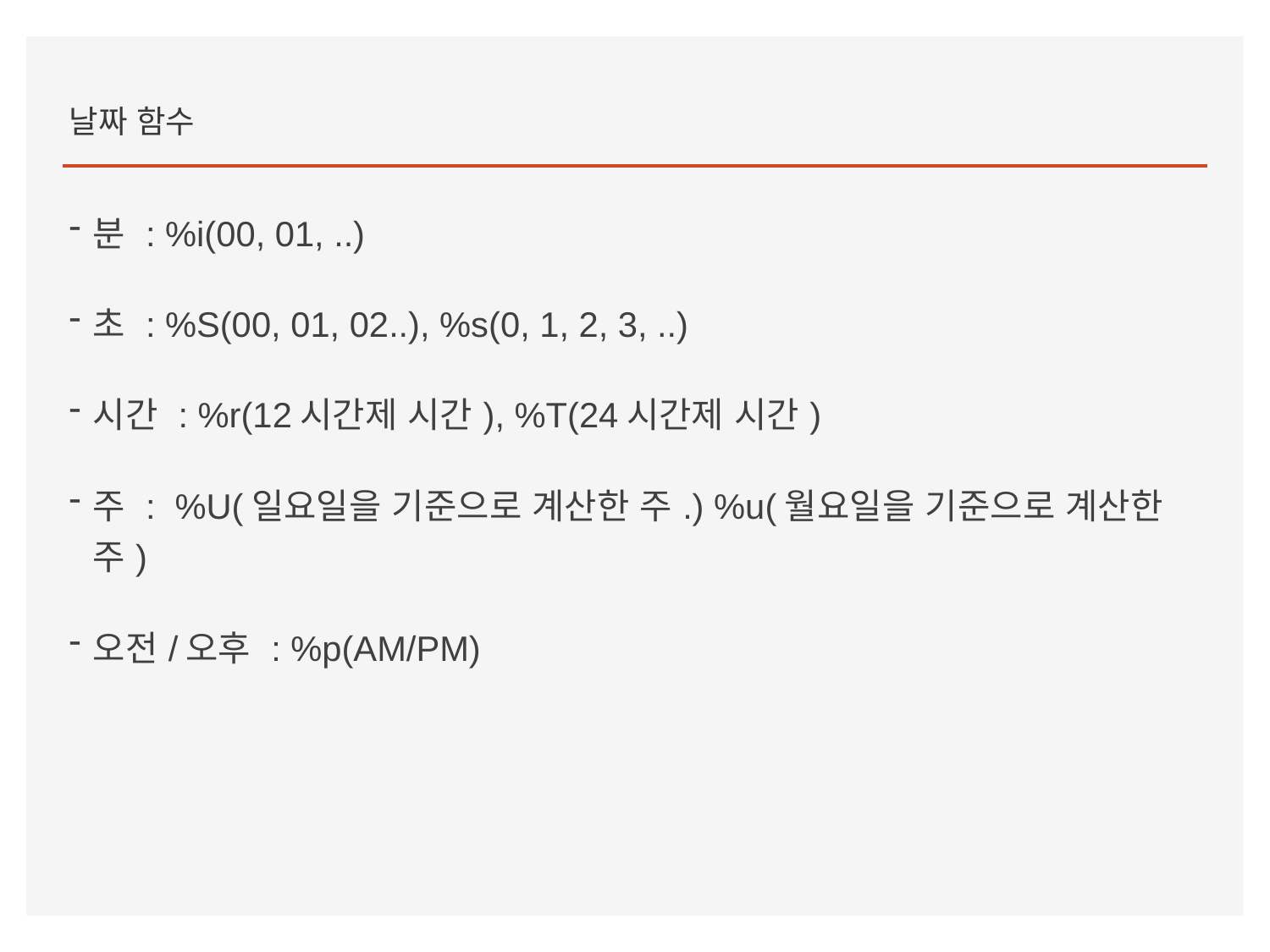

날짜 함수
분 : %i(00, 01, ..)
초 : %S(00, 01, 02..), %s(0, 1, 2, 3, ..)
시간 : %r(12시간제 시간), %T(24시간제 시간)
주 :  %U(일요일을 기준으로 계산한 주.) %u(월요일을 기준으로 계산한 주)
오전/오후 : %p(AM/PM)